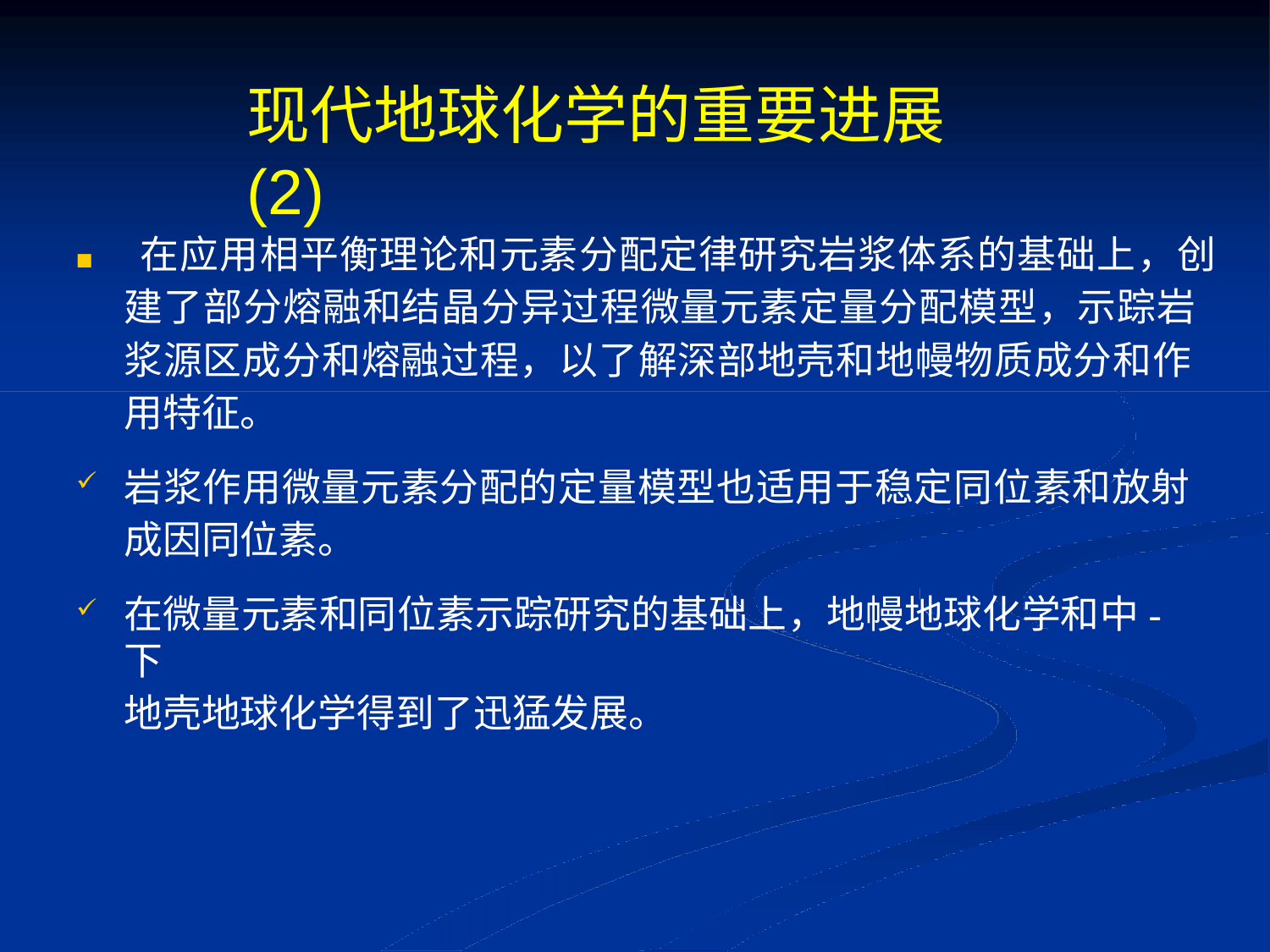

# 现代地球化学的重要进展(2)
◼ 在应用相平衡理论和元素分配定律研究岩浆体系的基础上，创 建了部分熔融和结晶分异过程微量元素定量分配模型，示踪岩 浆源区成分和熔融过程，以了解深部地壳和地幔物质成分和作
用特征。
岩浆作用微量元素分配的定量模型也适用于稳定同位素和放射
成因同位素。
在微量元素和同位素示踪研究的基础上，地幔地球化学和中-下
地壳地球化学得到了迅猛发展。